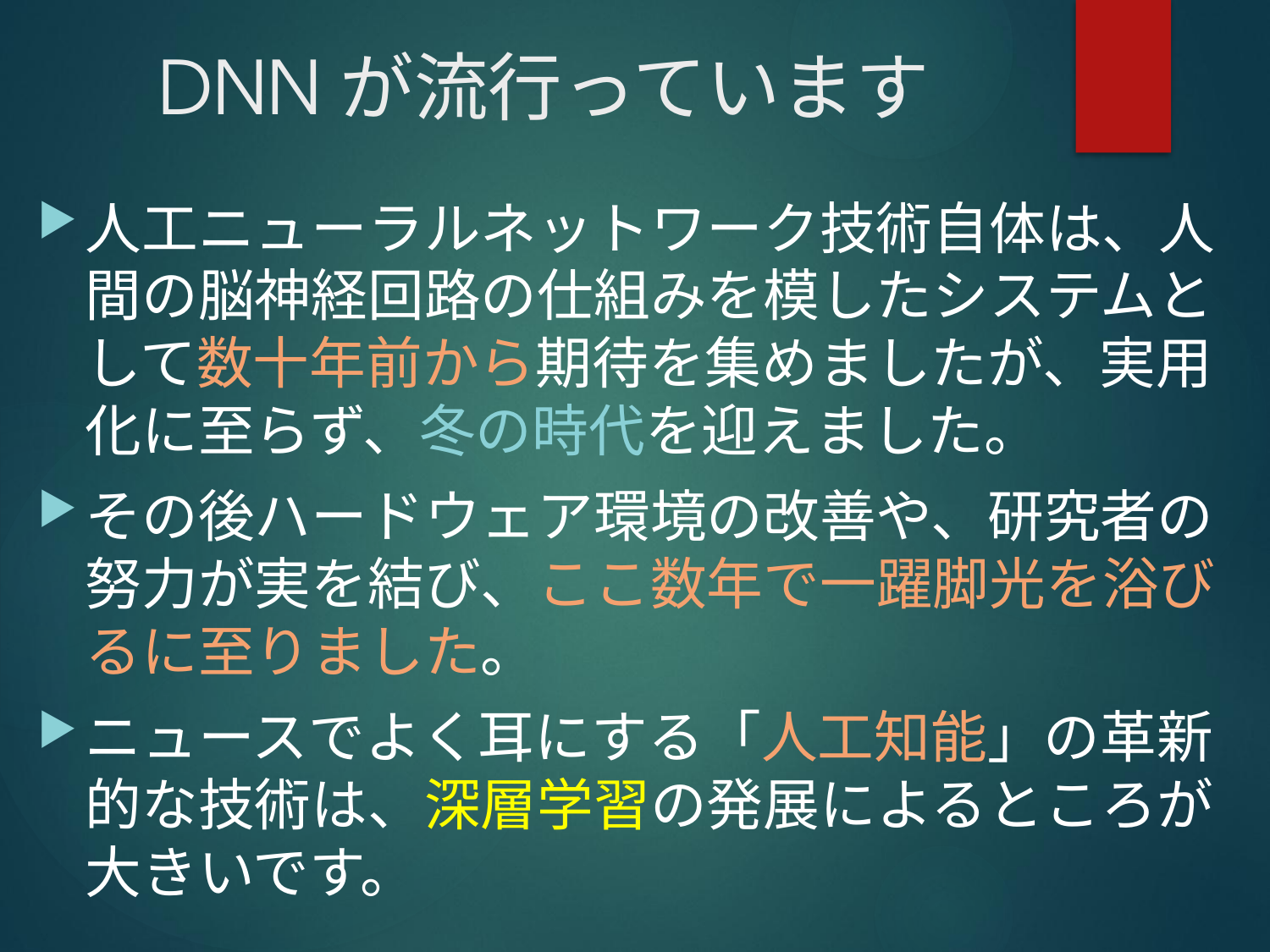

# DNNが流行っています
人工ニューラルネットワーク技術自体は、人間の脳神経回路の仕組みを模したシステムとして数十年前から期待を集めましたが、実用化に至らず、冬の時代を迎えました。
その後ハードウェア環境の改善や、研究者の努力が実を結び、ここ数年で一躍脚光を浴びるに至りました。
ニュースでよく耳にする「人工知能」の革新的な技術は、深層学習の発展によるところが大きいです。